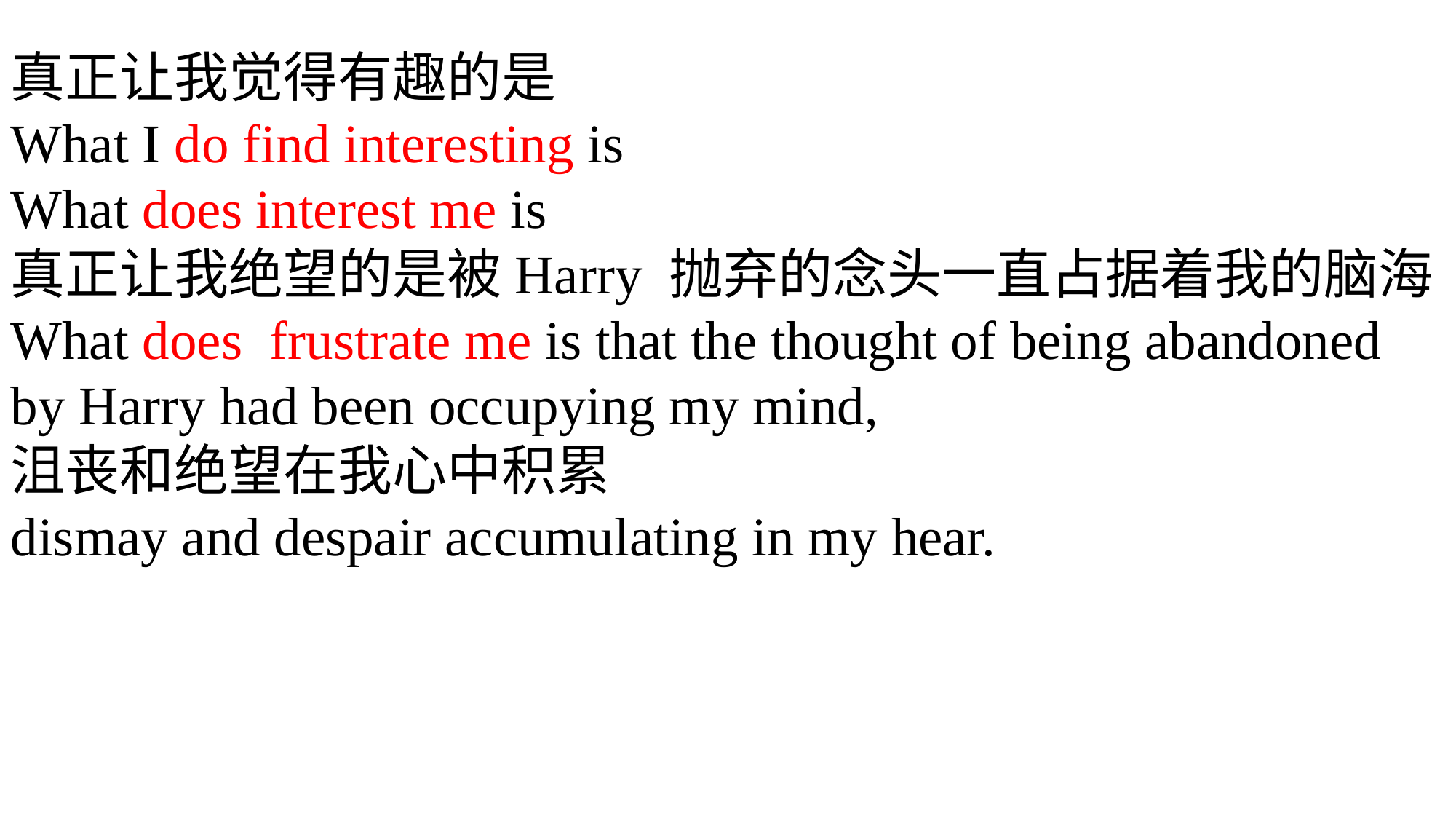

真正让我觉得有趣的是
What I do find interesting is
What does interest me is
真正让我绝望的是被Harry 抛弃的念头一直占据着我的脑海
What does  frustrate me is that the thought of being abandoned by Harry had been occupying my mind,
沮丧和绝望在我心中积累
dismay and despair accumulating in my hear.